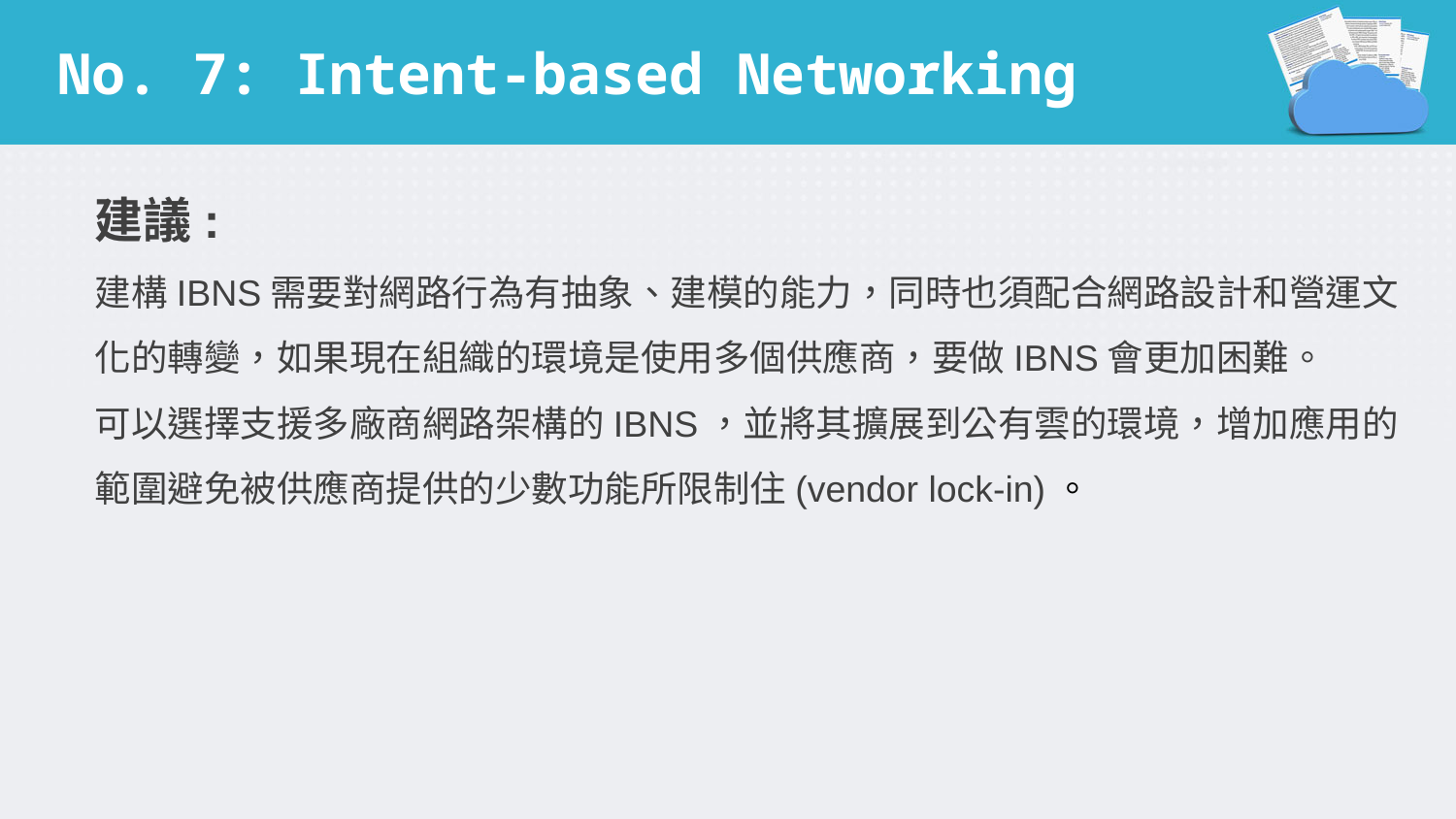

# No. 7: Intent-based Networking
建議:
建構IBNS需要對網路行為有抽象、建模的能力，同時也須配合網路設計和營運文化的轉變，如果現在組織的環境是使用多個供應商，要做IBNS會更加困難。
可以選擇支援多廠商網路架構的IBNS，並將其擴展到公有雲的環境，增加應用的範圍避免被供應商提供的少數功能所限制住(vendor lock-in)。

敏捷性和生產率的提高。他們通過分析IT和業務數據，從而獲得收益

■

關於用戶交互，業務活動和支持IT系統行為的見解。

服務改善和成本降低。他們通過大大節省時間和精力來做到這一點

■

確定正常運行時間和性能問題的原因。行為預測通知

預測可以支持資源優化工作。

風險緩解。他們通過分析監視，配置和服務台數據來做到這一點。他們

■

從操作和安全角度識別異常。

競爭差異/破壞。他們通過對市場的快速響應來做到這一點

和基於機器的班次分析得出的最終用戶需求。